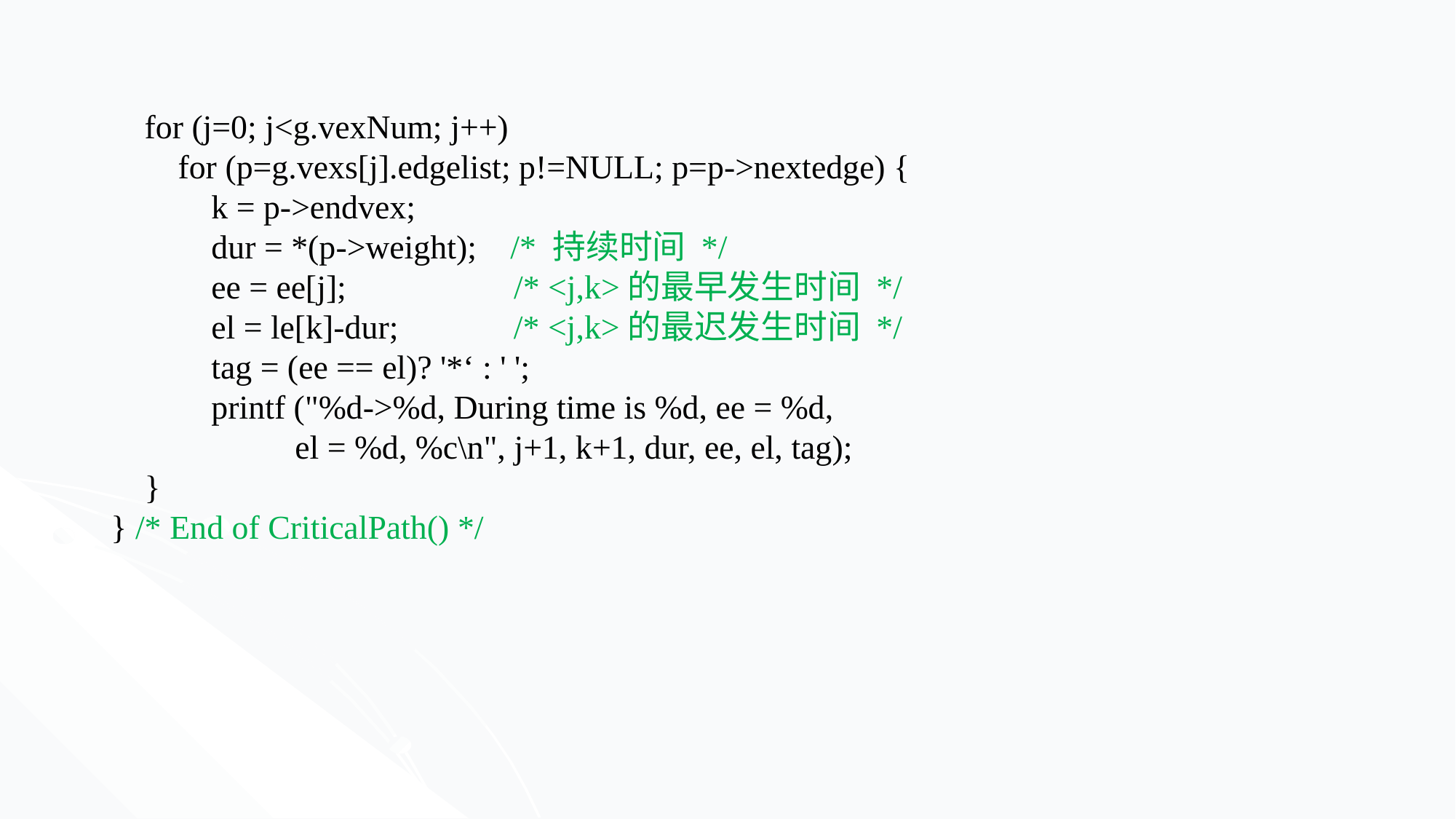

for (j=0; j<g.vexNum; j++)
        for (p=g.vexs[j].edgelist; p!=NULL; p=p->nextedge) {
            k = p->endvex;
            dur = *(p->weight);    /* 持续时间 */
            ee = ee[j];	         /* <j,k>的最早发生时间 */
            el = le[k]-dur;	         /* <j,k>的最迟发生时间 */
            tag = (ee == el)? '*‘ : ' ';
            printf ("%d->%d, During time is %d, ee = %d,
                      el = %d, %c\n", j+1, k+1, dur, ee, el, tag);
    }
} /* End of CriticalPath() */